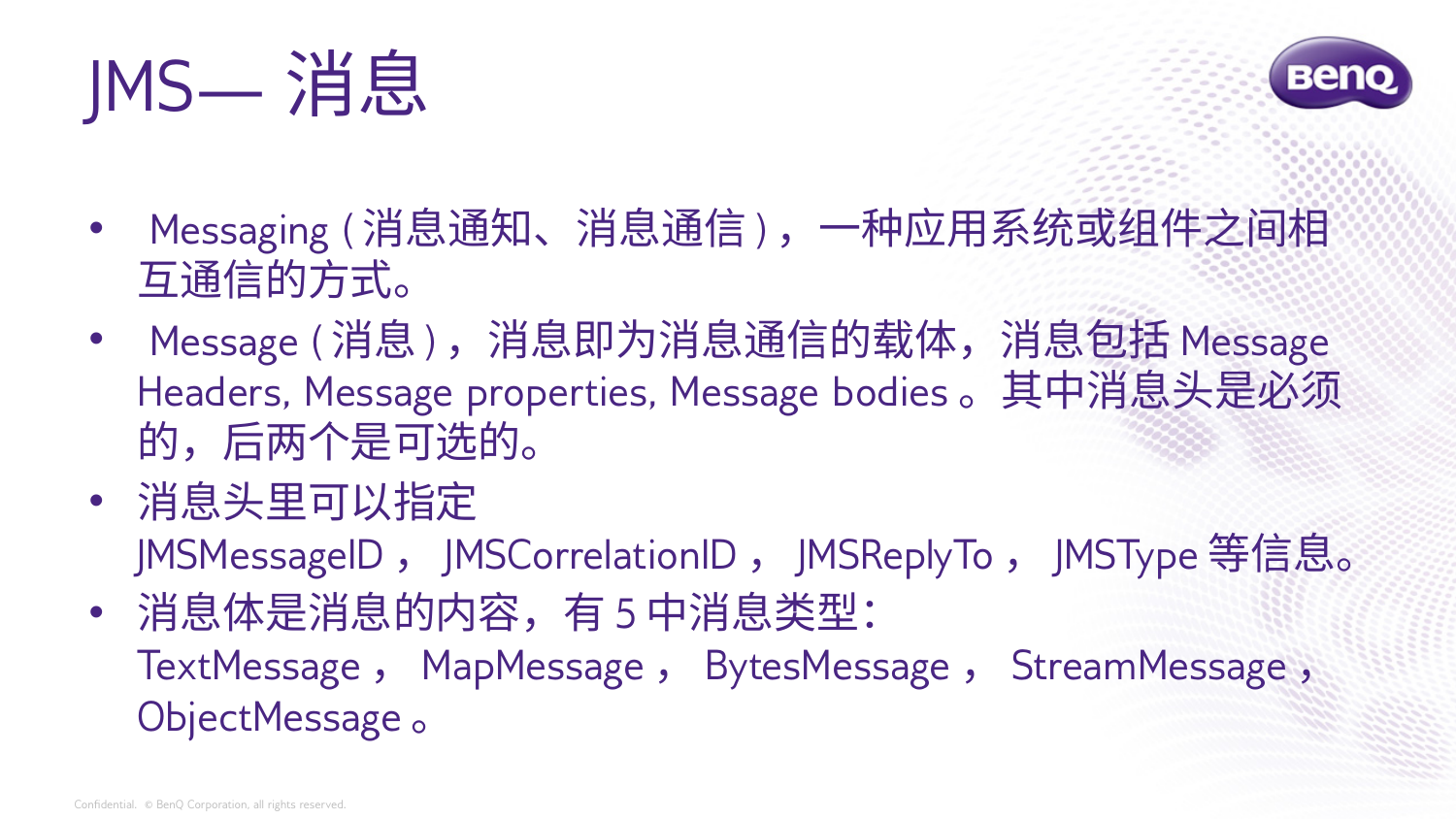

JMS—消息
 Messaging (消息通知、消息通信)，一种应用系统或组件之间相互通信的方式。
 Message (消息)，消息即为消息通信的载体，消息包括Message Headers, Message properties, Message bodies。其中消息头是必须的，后两个是可选的。
消息头里可以指定JMSMessageID，JMSCorrelationID，JMSReplyTo，JMSType等信息。
消息体是消息的内容，有5中消息类型：TextMessage，MapMessage，BytesMessage，StreamMessage，ObjectMessage。